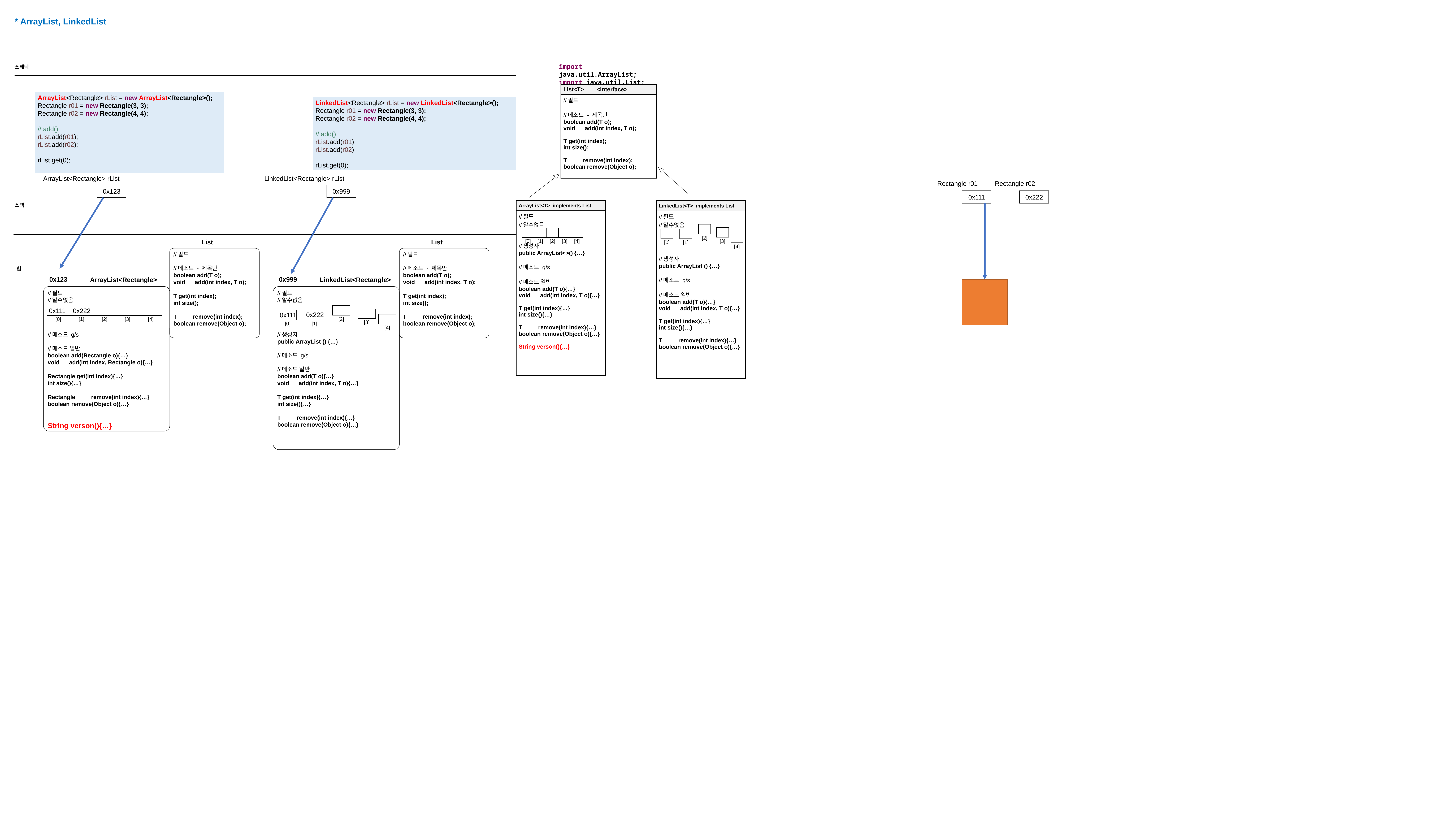

* ArrayList, LinkedList
import java.util.ArrayList;
import java.util.List;
스태틱
| List<T> <interface> |
| --- |
| //필드 //메소드 - 제목만 boolean add(T o); void add(int index, T o); T get(int index); int size(); T remove(int index); boolean remove(Object o); |
ArrayList<Rectangle> rList = new ArrayList<Rectangle>();
Rectangle r01 = new Rectangle(3, 3);
Rectangle r02 = new Rectangle(4, 4);

// add()
rList.add(r01);
rList.add(r02);

rList.get(0);

LinkedList<Rectangle> rList = new LinkedList<Rectangle>();
Rectangle r01 = new Rectangle(3, 3);
Rectangle r02 = new Rectangle(4, 4);

// add()
rList.add(r01);
rList.add(r02);

rList.get(0);

  ArrayList<Rectangle> rList
LinkedList<Rectangle> rList
Rectangle r01
Rectangle r02
0x123
0x999
0x111
0x222
스택
| ArrayList<T> implements List |
| --- |
| //필드 //알수없음 //생성자 public ArrayList<>() {…} //메소드 g/s //메소드 일반 boolean add(T o){…} void add(int index, T o){…} T get(int index){…} int size(){…} T remove(int index){…} boolean remove(Object o){…} String verson(){…} |
| LinkedList<T> implements List |
| --- |
| //필드 //알수없음 //생성자 public ArrayList () {…} //메소드 g/s //메소드 일반 boolean add(T o){…} void add(int index, T o){…} T get(int index){…} int size(){…} T remove(int index){…} boolean remove(Object o){…} |

[2]
[3]
[0]
[1]
[4]

[0]
[1]
[2]
[3]
[4]
List
//필드

//메소드 - 제목만
boolean add(T o);
void      add(int index, T o);

T get(int index);
int size();

T          remove(int index);
boolean remove(Object o);
List
//필드

//메소드 - 제목만
boolean add(T o);
void      add(int index, T o);

T get(int index);
int size();

T          remove(int index);
boolean remove(Object o);
힙
0x123
0x999
ArrayList<Rectangle>
LinkedList<Rectangle>

//필드
//알수없음

//메소드 g/s

//메소드 일반
boolean add(Rectangle o){…}
void      add(int index, Rectangle o){…}

Rectangle get(int index){…}
int size(){…}

Rectangle          remove(int index){…}
boolean remove(Object o){…}

String verson(){…}

//필드
//알수없음

//생성자
public ArrayList () {…}

//메소드 g/s

//메소드 일반
boolean add(T o){…}
void      add(int index, T o){…}

T get(int index){…}
int size(){…}

T          remove(int index){…}
boolean remove(Object o){…}

0x111
0x222

[2]
[3]
[0]
[1]
[4]

[0]
[1]
[2]
[3]
[4]
0x222
0x111